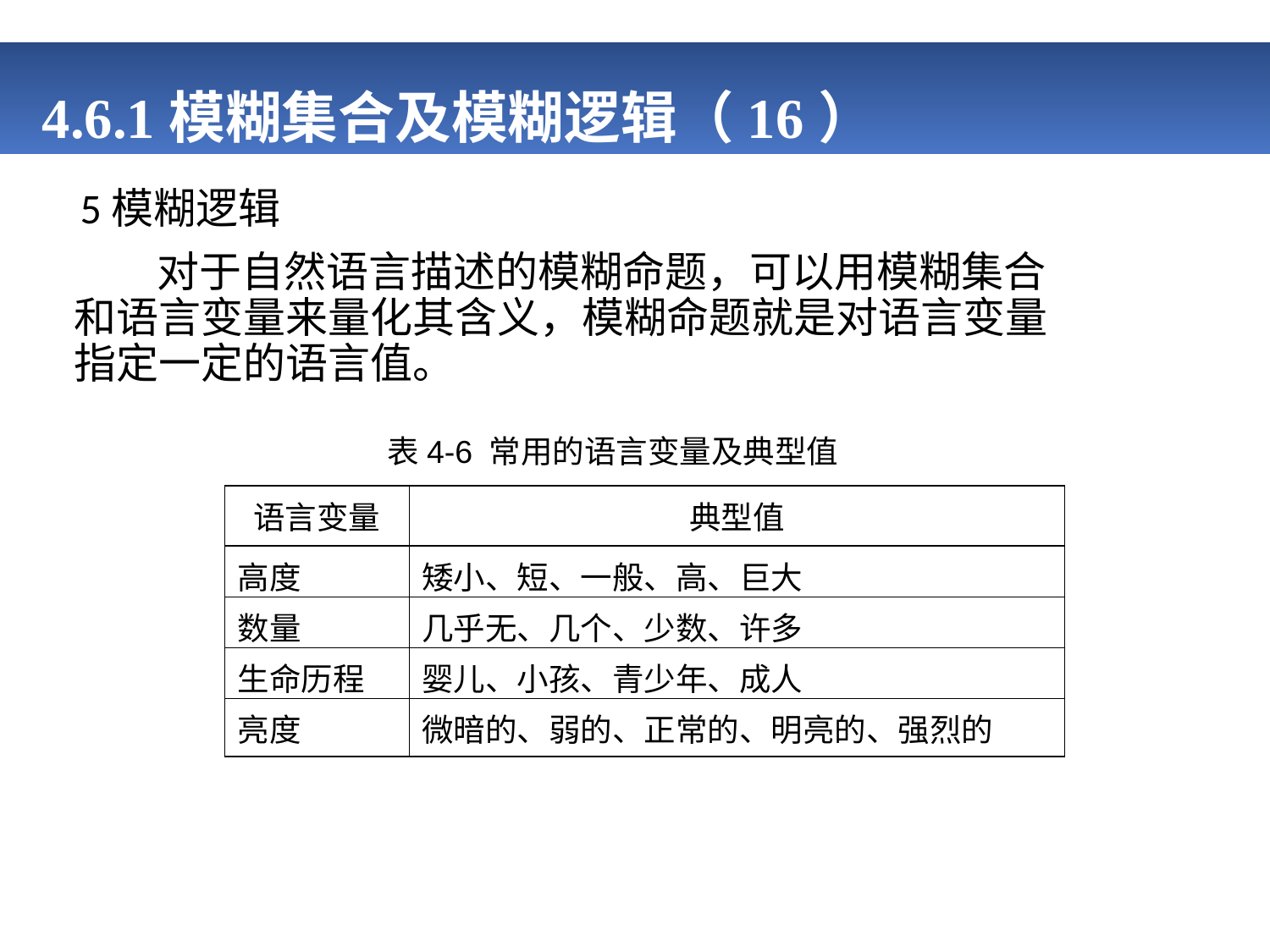

# 4.6.1模糊集合及模糊逻辑（16）
    5模糊逻辑
           对于自然语言描述的模糊命题，可以用模糊集合和语言变量来量化其含义，模糊命题就是对语言变量指定一定的语言值。
表4-6 常用的语言变量及典型值
| 语言变量 | 典型值 |
| --- | --- |
| 高度 | 矮小、短、一般、高、巨大 |
| 数量 | 几乎无、几个、少数、许多 |
| 生命历程 | 婴儿、小孩、青少年、成人 |
| 亮度 | 微暗的、弱的、正常的、明亮的、强烈的 |